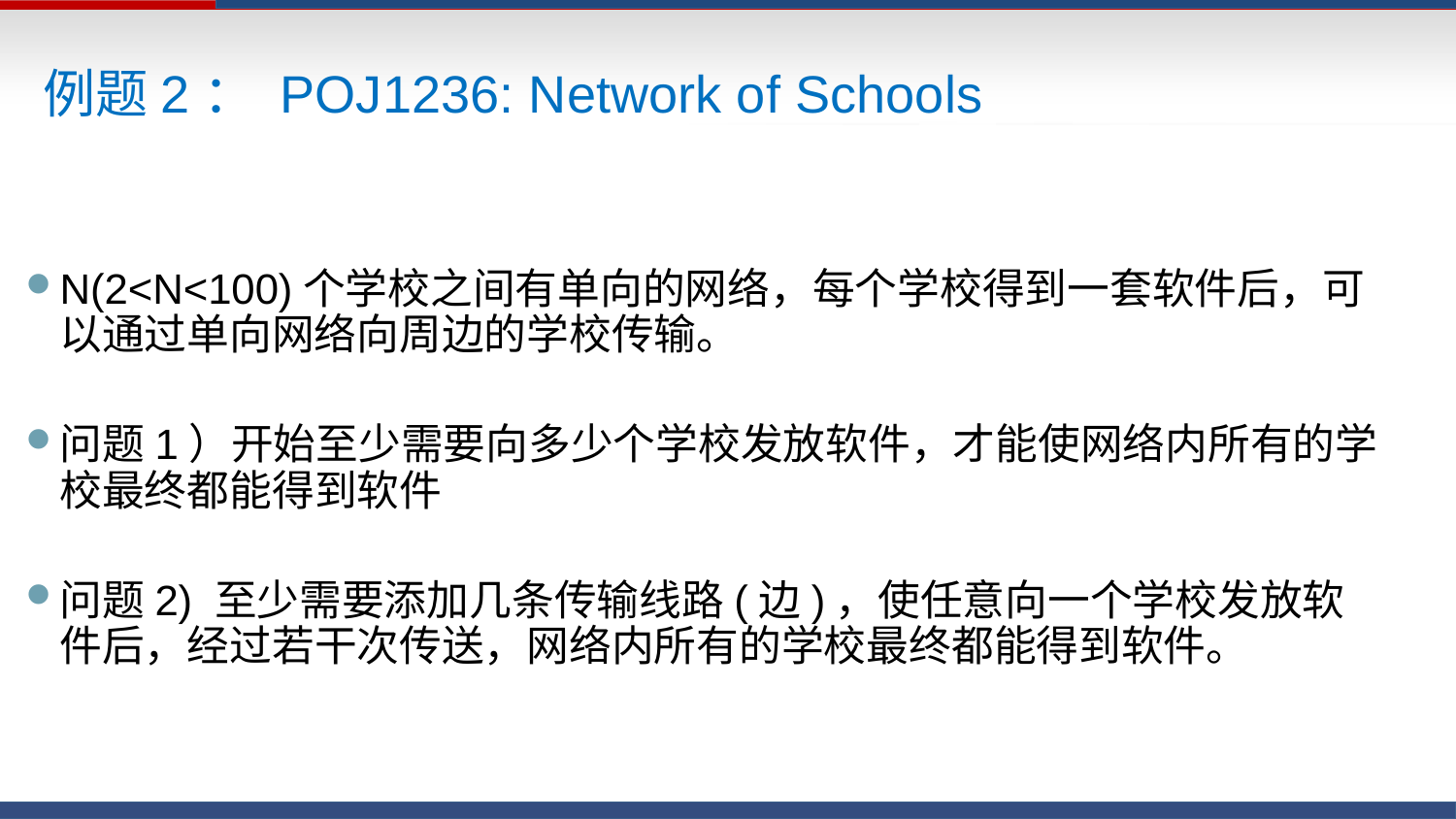

例题2： POJ1236: Network of Schools
N(2<N<100)个学校之间有单向的网络，每个学校得到一套软件后，可以通过单向网络向周边的学校传输。

问题1）开始至少需要向多少个学校发放软件，才能使网络内所有的学校最终都能得到软件

问题2) 至少需要添加几条传输线路(边)，使任意向一个学校发放软件后，经过若干次传送，网络内所有的学校最终都能得到软件。